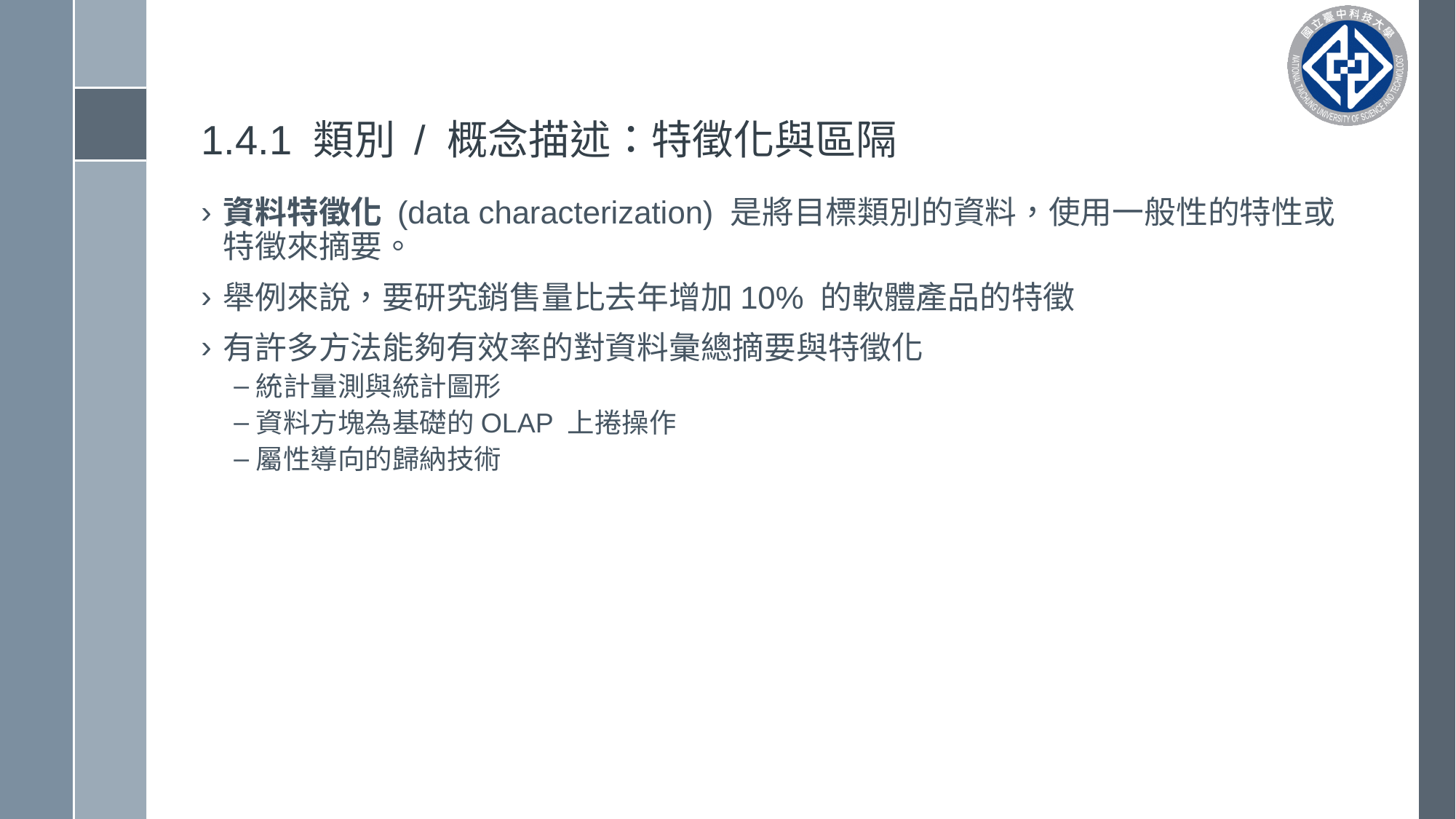

# 1.4.1 類別 / 概念描述：特徵化與區隔
資料特徵化 (data characterization) 是將目標類別的資料，使用一般性的特性或特徵來摘要。
舉例來說，要研究銷售量比去年增加10% 的軟體產品的特徵
有許多方法能夠有效率的對資料彙總摘要與特徵化
統計量測與統計圖形
資料方塊為基礎的OLAP 上捲操作
屬性導向的歸納技術